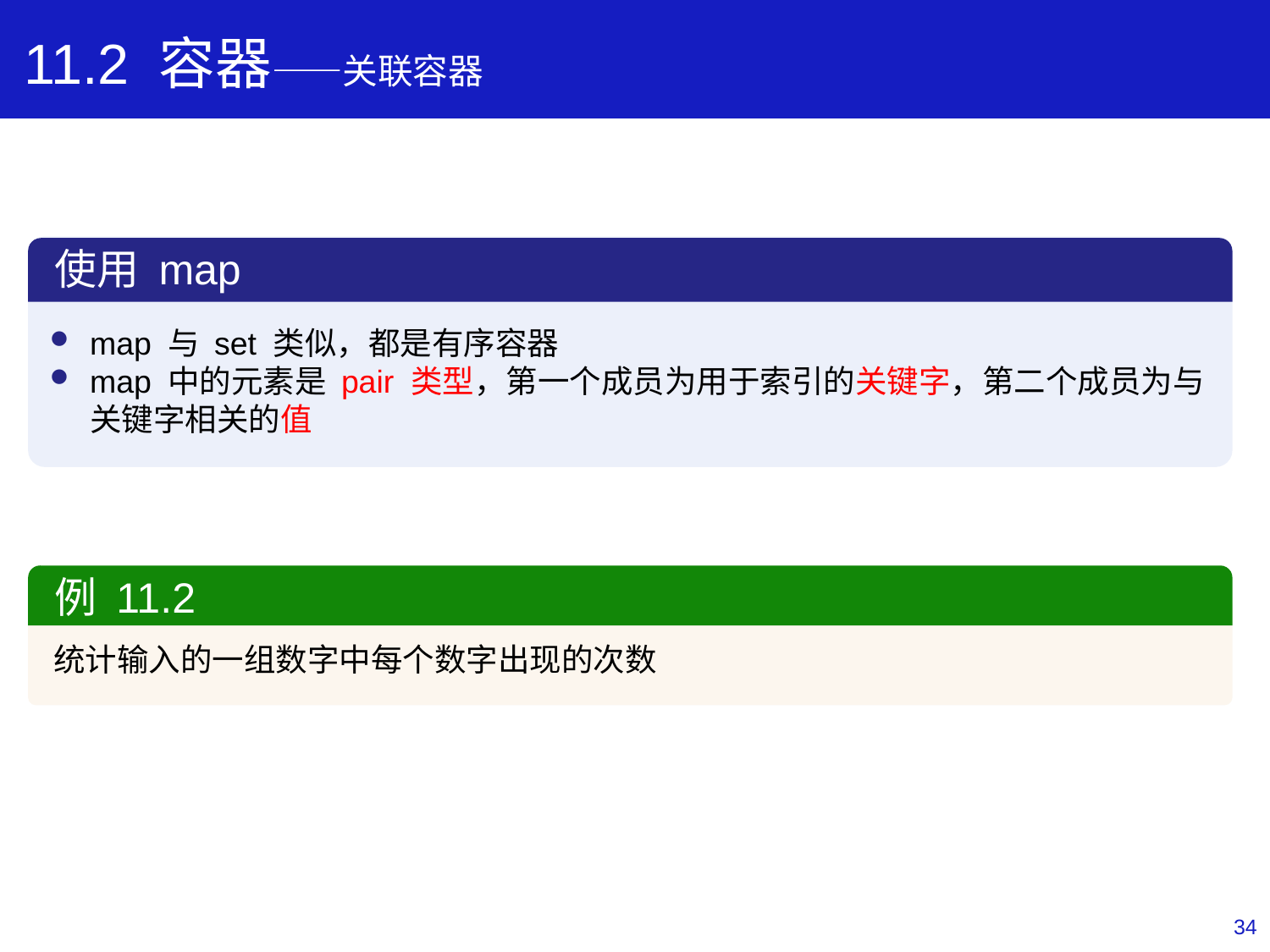

11.2 容器——关联容器
使用 map

map 与 set 类似，都是有序容器
map 中的元素是 pair 类型，第一个成员为用于索引的关键字，第二个成员为与关键字相关的值
例 11.2

统计输入的一组数字中每个数字出现的次数
34